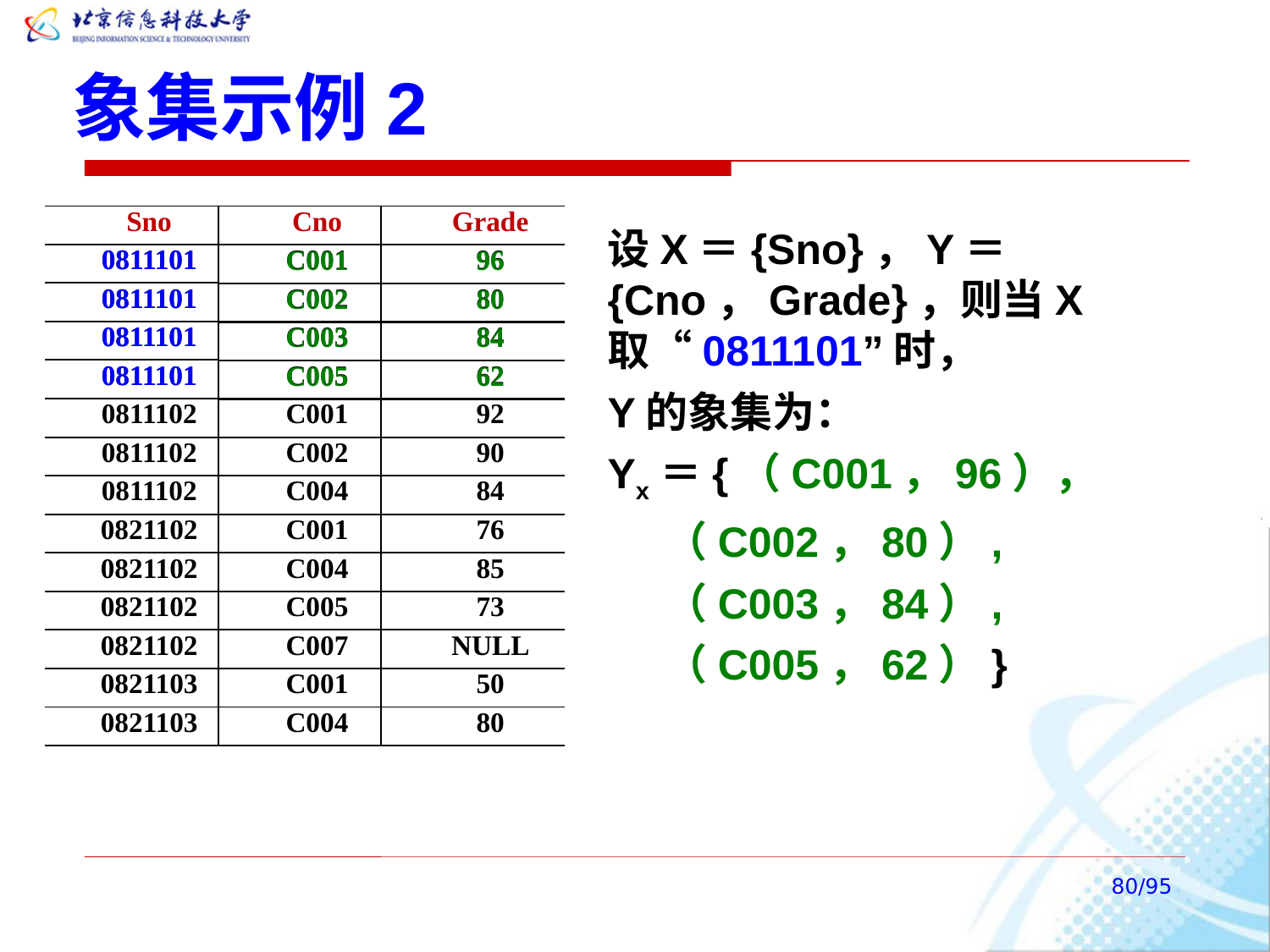

# 象集示例2
| Sno | Cno | Grade |
| --- | --- | --- |
| 0811101 | C001 | 96 |
| 0811101 | C002 | 80 |
| 0811101 | C003 | 84 |
| 0811101 | C005 | 62 |
| 0811102 | C001 | 92 |
| 0811102 | C002 | 90 |
| 0811102 | C004 | 84 |
| 0821102 | C001 | 76 |
| 0821102 | C004 | 85 |
| 0821102 | C005 | 73 |
| 0821102 | C007 | NULL |
| 0821103 | C001 | 50 |
| 0821103 | C004 | 80 |
设X＝{Sno}，Y＝{Cno，Grade}，则当X取“0811101”时，
Y的象集为：
Yx＝{（C001，96），
     （C002，80）,
     （C003，84）,
     （C005，62）}

| 0811101 |
| --- |
| 0811101 |
| 0811101 |
| 0811101 |
| C001 | 96 |
| --- | --- |
| C002 | 80 |
| C003 | 84 |
| C005 | 62 |

80/95